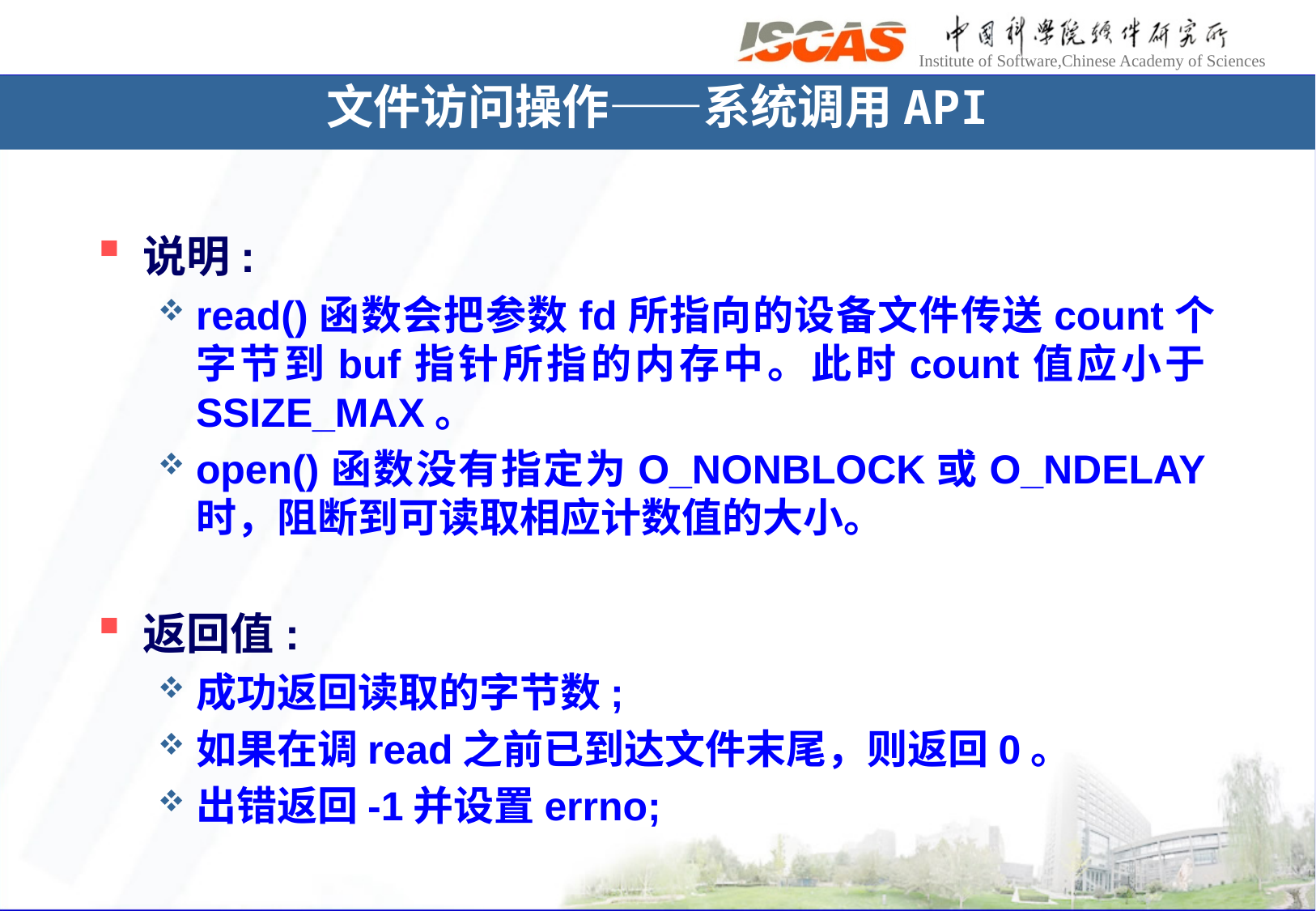

文件访问操作——系统调用API
说明:
read()函数会把参数fd所指向的设备文件传送count个字节到buf指针所指的内存中。此时count值应小于SSIZE_MAX。
open()函数没有指定为O_NONBLOCK或O_NDELAY时，阻断到可读取相应计数值的大小。

返回值:
成功返回读取的字节数;
如果在调read之前已到达文件末尾，则返回0。
出错返回-1并设置errno;